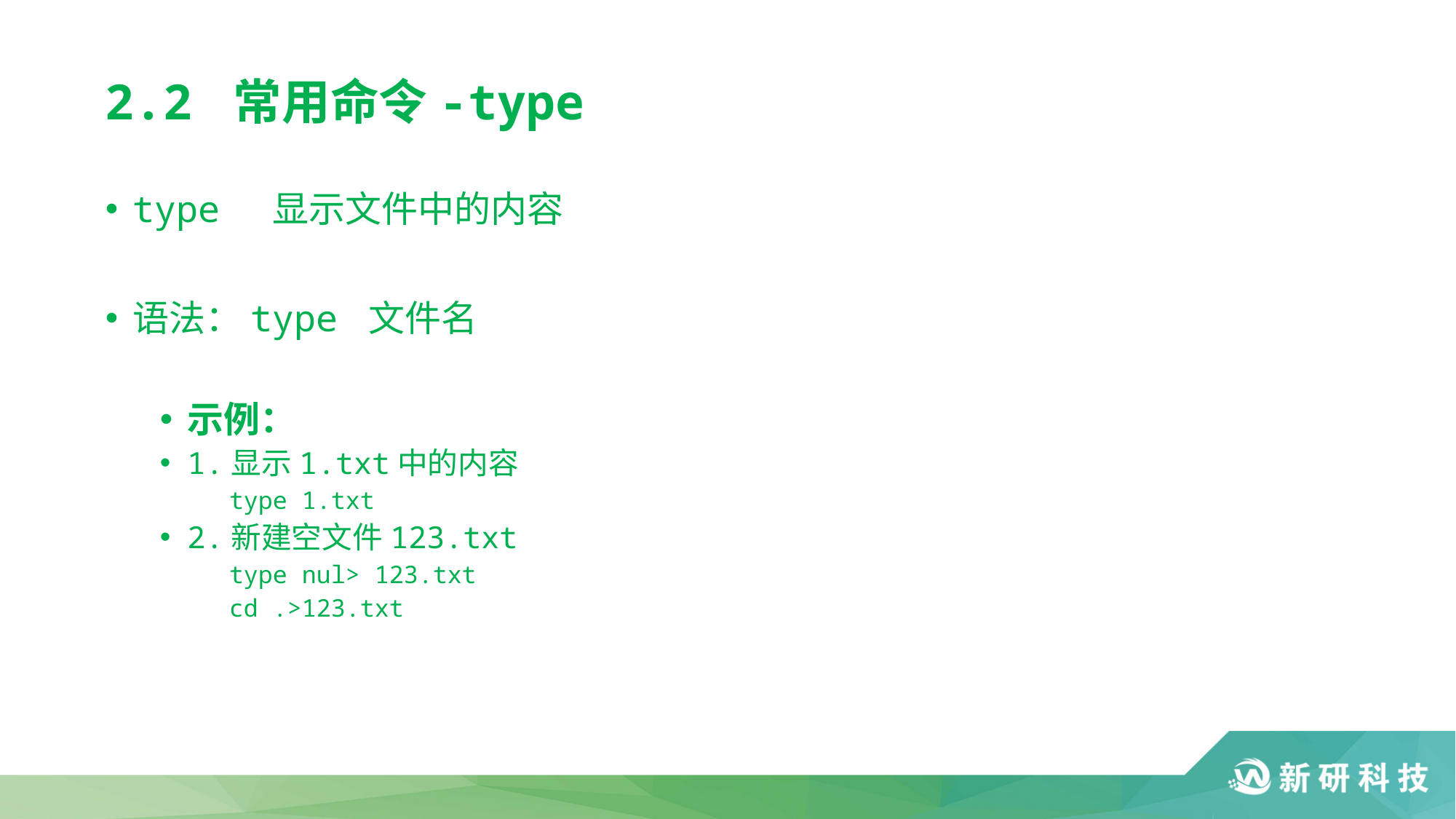

# 2.2 常用命令-type
type	 显示文件中的内容

语法：type 文件名

示例：
1.显示1.txt中的内容
 type 1.txt
2.新建空文件123.txt
 type nul> 123.txt
 cd .>123.txt